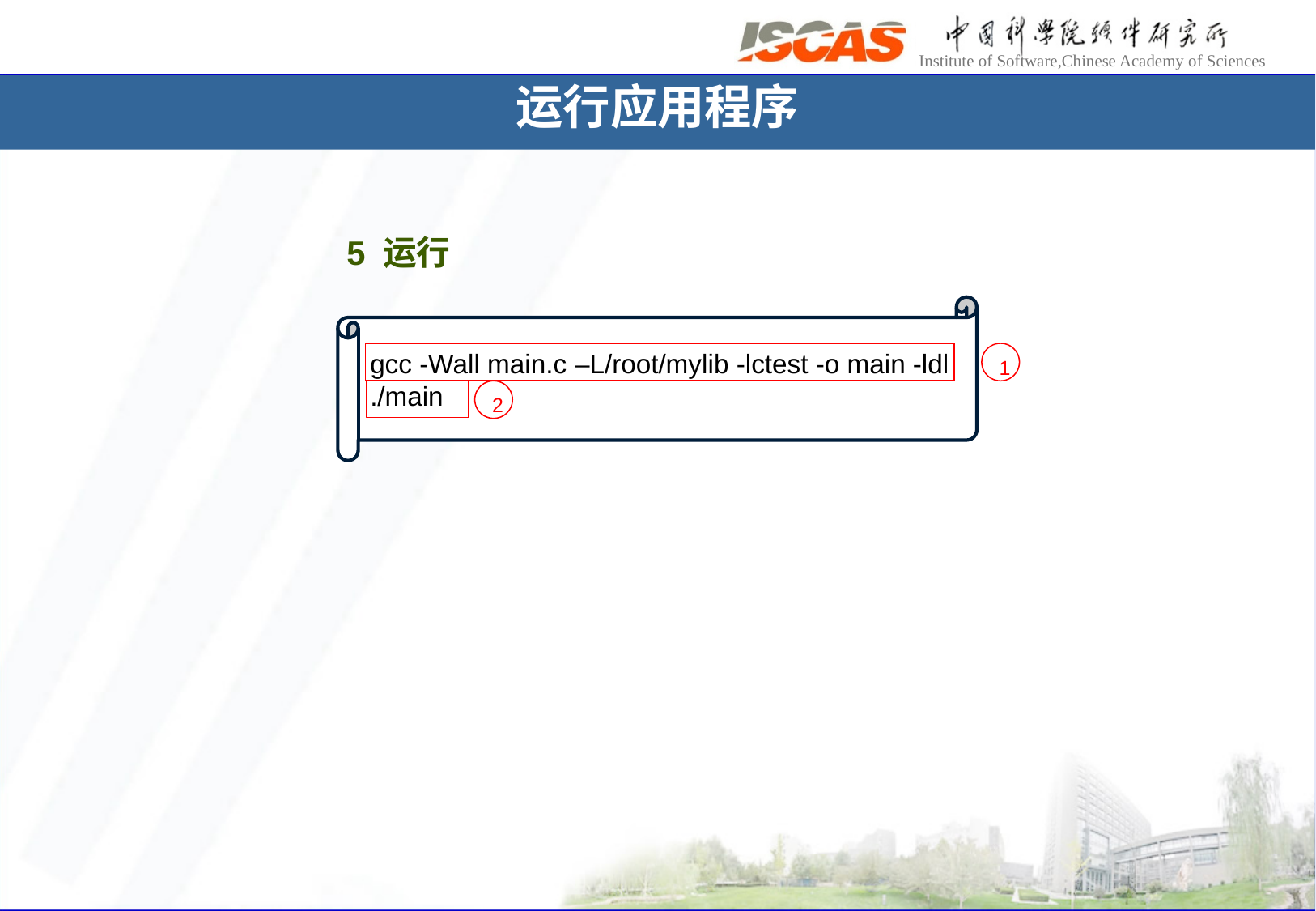

运行应用程序
5 运行
gcc -Wall main.c –L/root/mylib -lctest -o main -ldl
./main

1

2